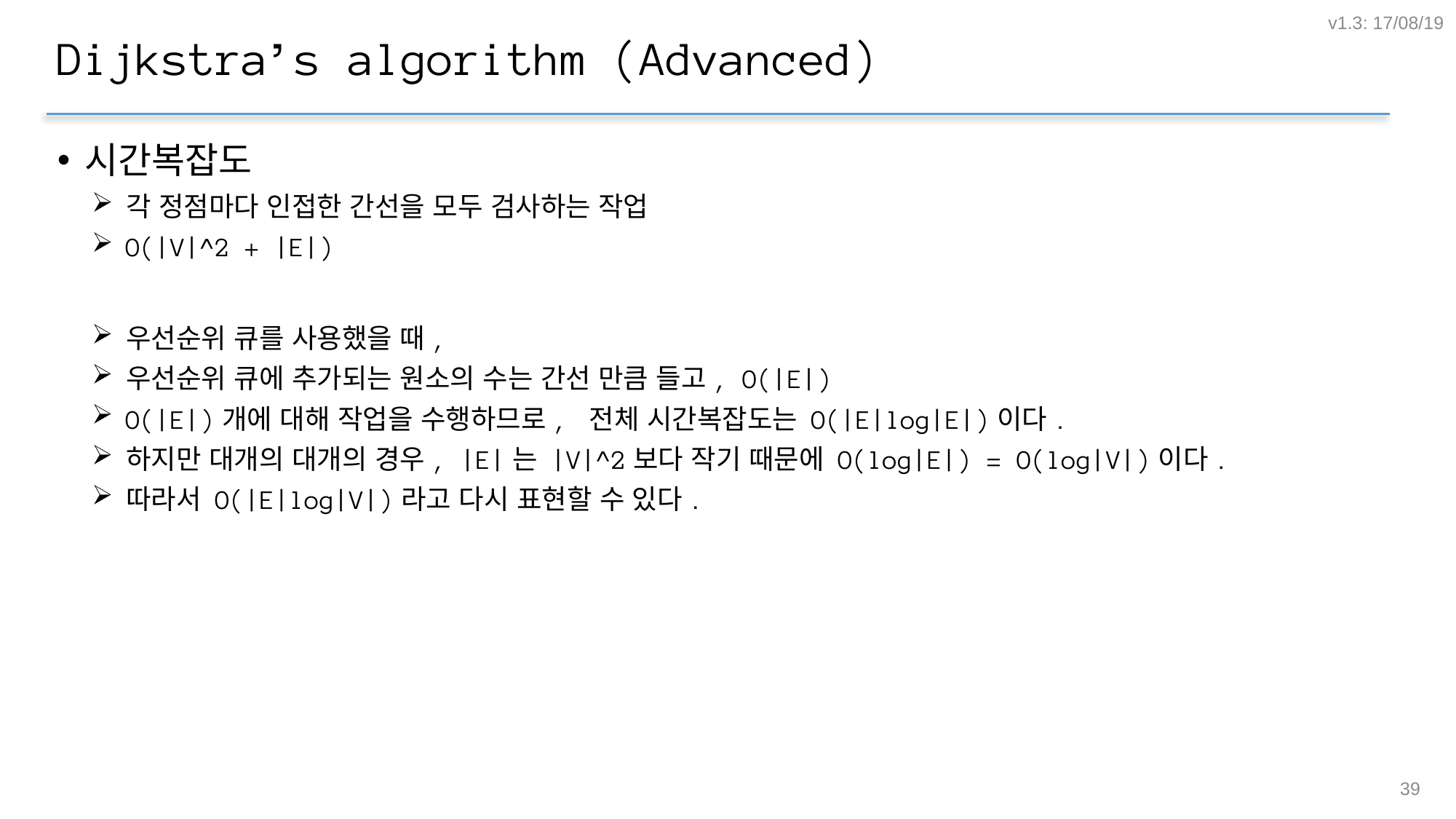

v1.3: 17/08/19
# Dijkstra’s algorithm (Advanced)
시간복잡도
각 정점마다 인접한 간선을 모두 검사하는 작업
O(|V|^2 + |E|)

우선순위 큐를 사용했을 때,
우선순위 큐에 추가되는 원소의 수는 간선 만큼 들고, O(|E|)
O(|E|)개에 대해 작업을 수행하므로, 전체 시간복잡도는 O(|E|log|E|)이다.
하지만 대개의 대개의 경우, |E|는 |V|^2보다 작기 때문에 O(log|E|) = O(log|V|)이다.
따라서 O(|E|log|V|)라고 다시 표현할 수 있다.
39